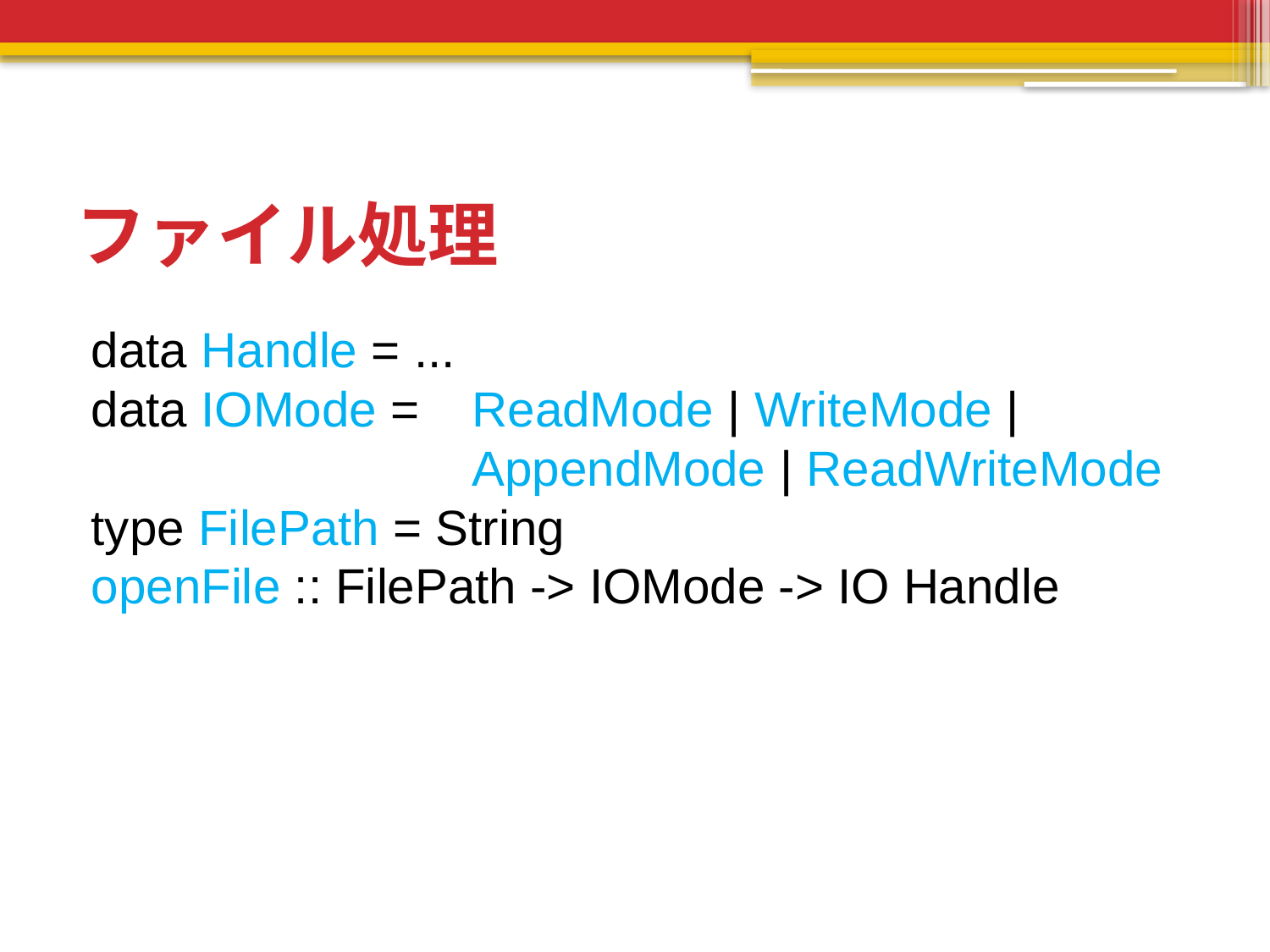

# ファイル処理
data Handle = ...
data IOMode =	ReadMode | WriteMode |
			AppendMode | ReadWriteMode
type FilePath = String
openFile :: FilePath -> IOMode -> IO Handle